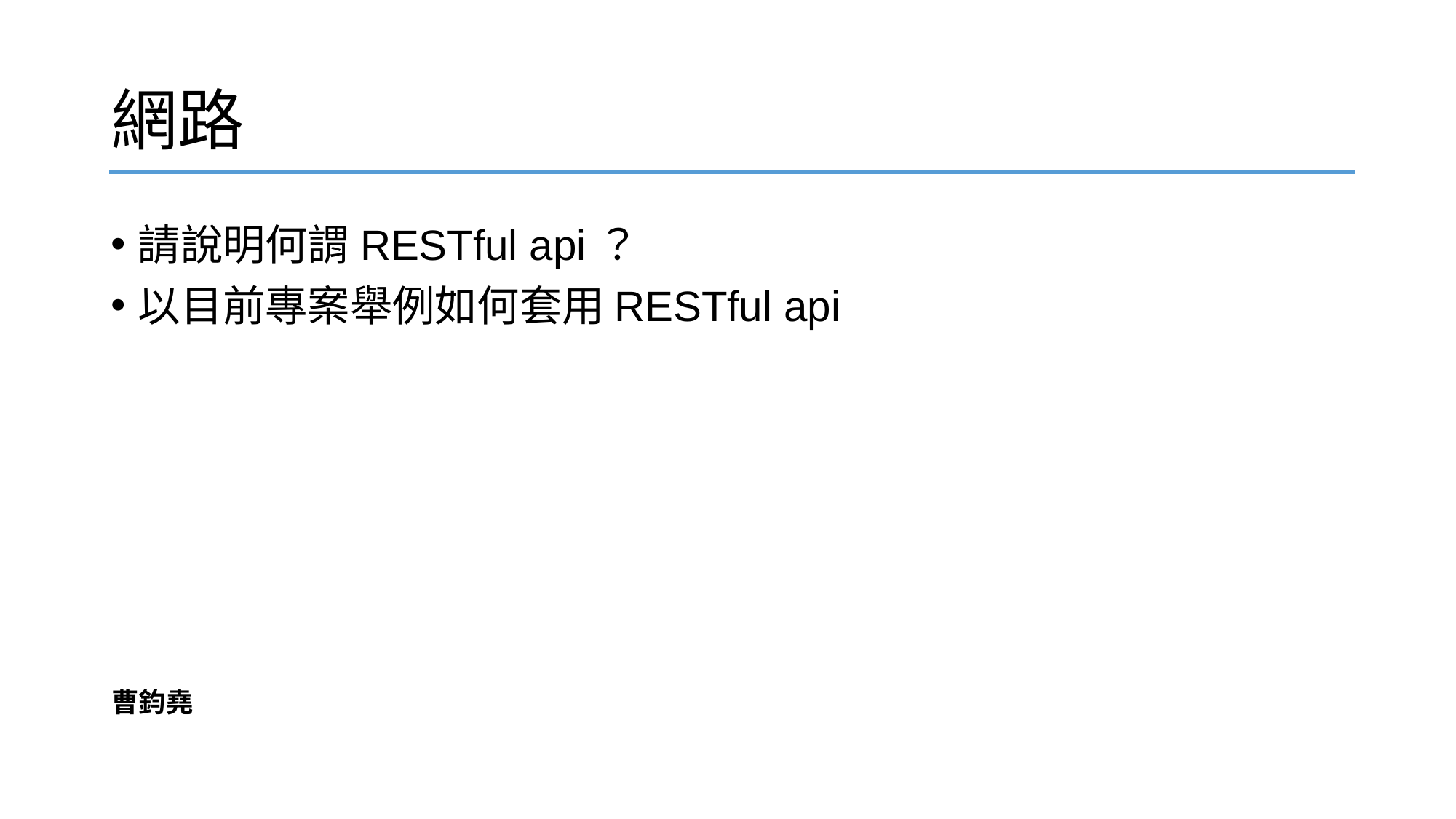

# 網路
請說明何謂RESTful api？
以目前專案舉例如何套用RESTful api

曹鈞堯